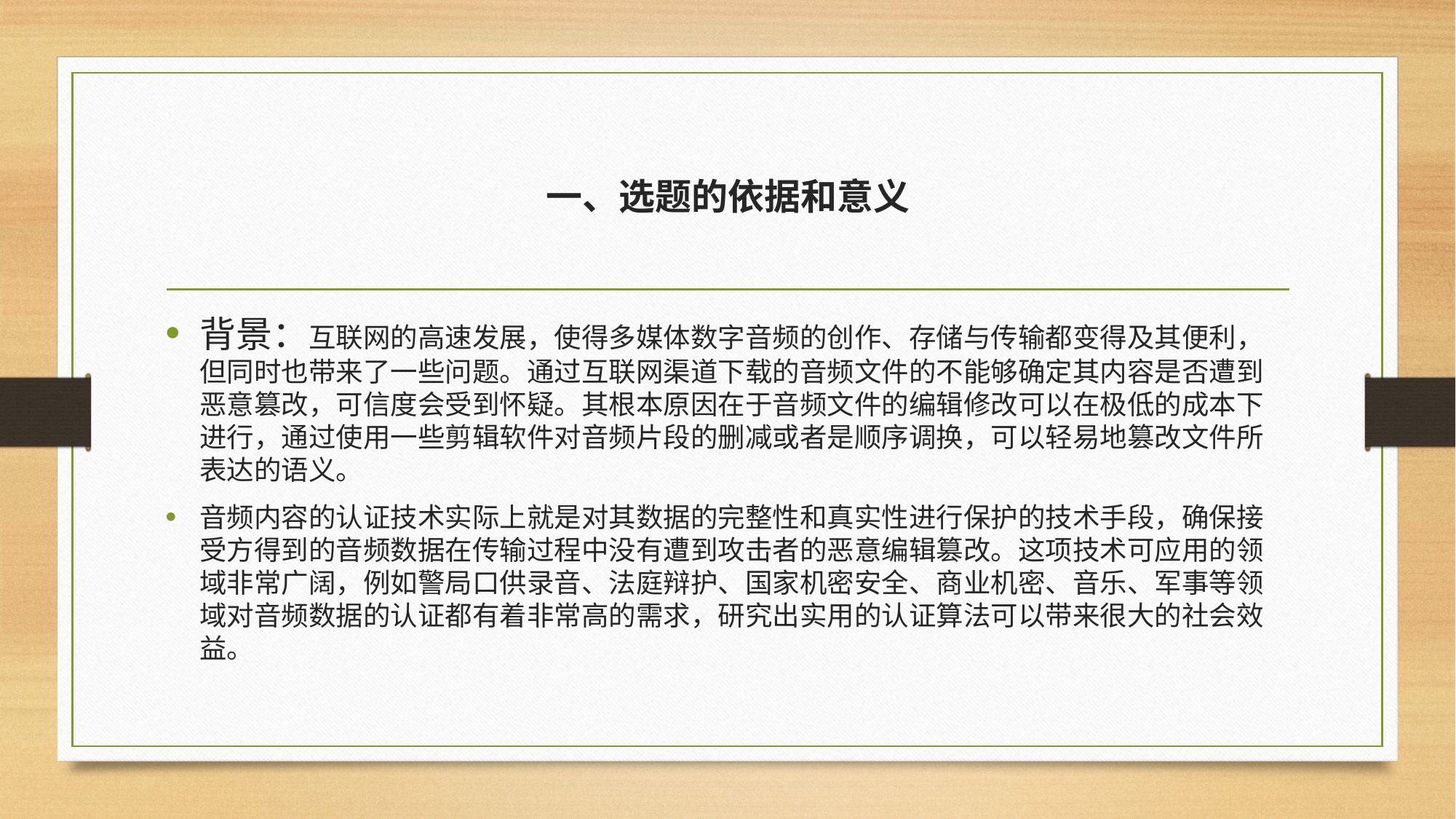

# 一、选题的依据和意义
背景：互联网的高速发展，使得多媒体数字音频的创作、存储与传输都变得及其便利，但同时也带来了一些问题。通过互联网渠道下载的音频文件的不能够确定其内容是否遭到恶意篡改，可信度会受到怀疑。其根本原因在于音频文件的编辑修改可以在极低的成本下进行，通过使用一些剪辑软件对音频片段的删减或者是顺序调换，可以轻易地篡改文件所表达的语义。
音频内容的认证技术实际上就是对其数据的完整性和真实性进行保护的技术手段，确保接受方得到的音频数据在传输过程中没有遭到攻击者的恶意编辑篡改。这项技术可应用的领域非常广阔，例如警局口供录音、法庭辩护、国家机密安全、商业机密、音乐、军事等领域对音频数据的认证都有着非常高的需求，研究出实用的认证算法可以带来很大的社会效益。